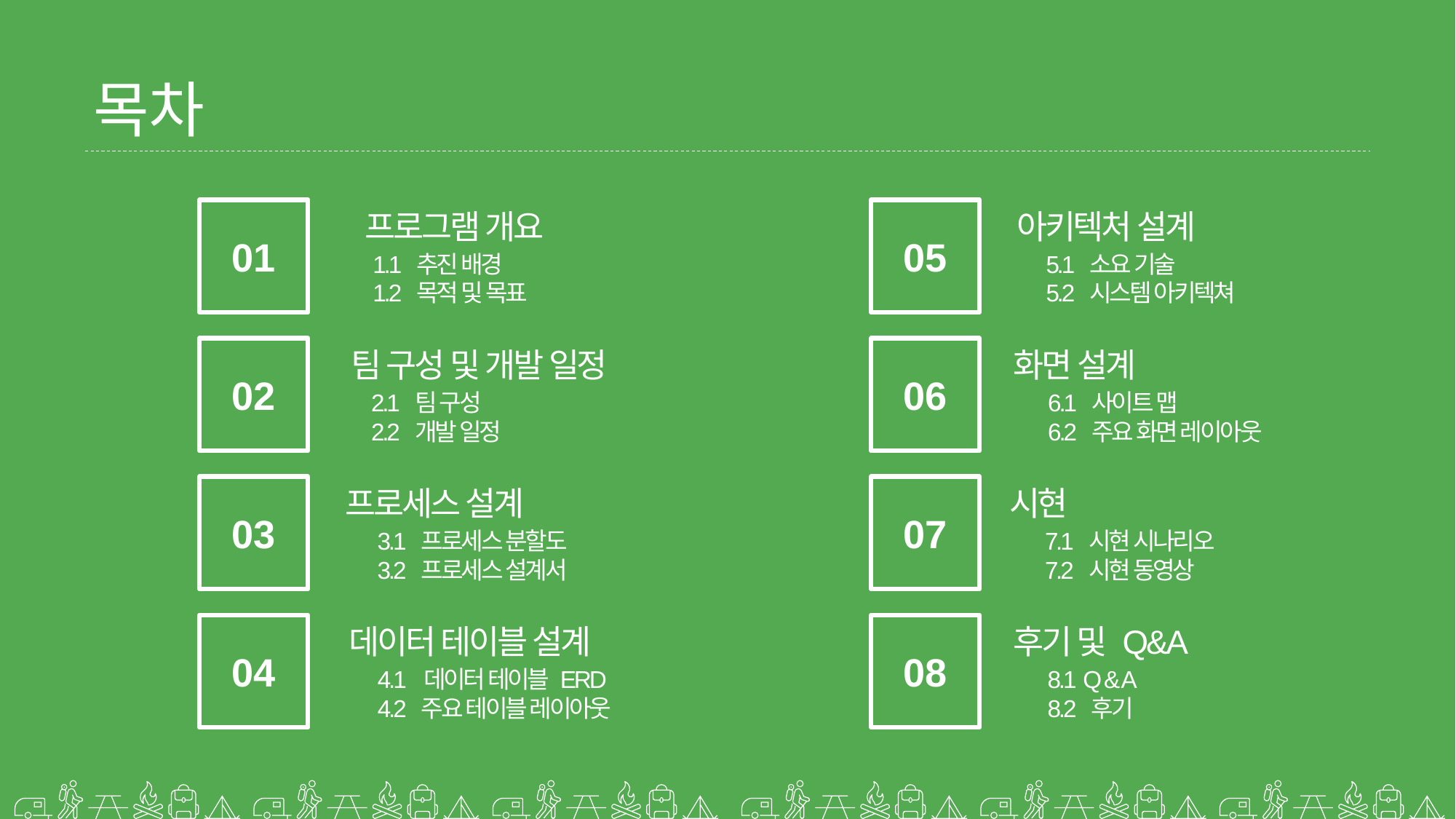

목차

01

프로그램 개요
1.1  추진 배경
1.2  목적 및 목표

05

아키텍처 설계
5.1  소요 기술
5.2  시스템 아키텍쳐

02

팀 구성 및 개발 일정
2.1  팀 구성
2.2  개발 일정

06

화면 설계
6.1  사이트 맵
6.2  주요 화면 레이아웃

03

프로세스 설계
3.1  프로세스 분할도
3.2  프로세스 설계서

07

시현
7.1  시현 시나리오
7.2  시현 동영상

04

데이터 테이블 설계
4.1  데이터 테이블 ERD
4.2  주요 테이블 레이아웃

08

후기 및 Q&A
8.1  Q & A
8.2  후기